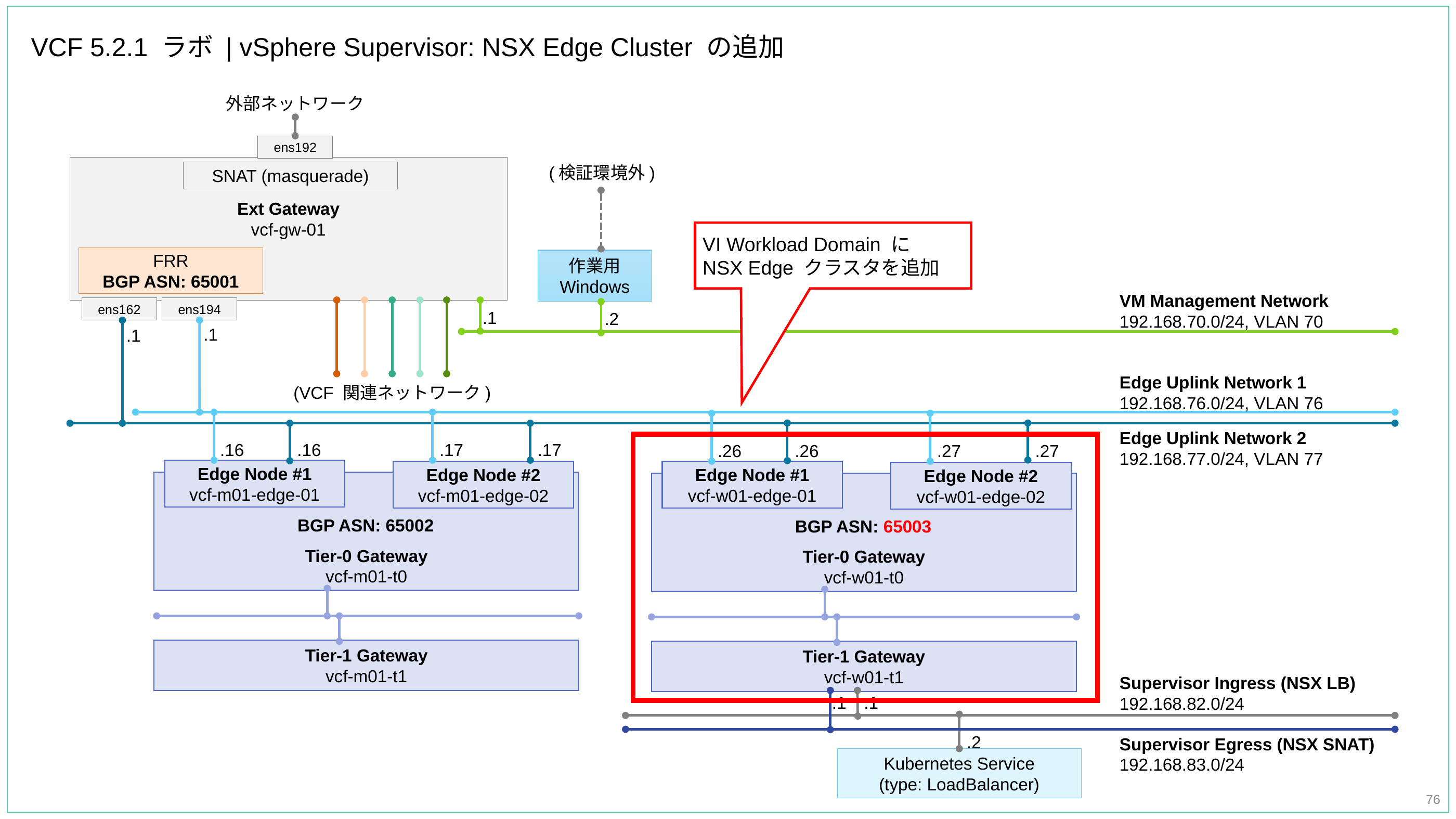

# VCF 5.2.1 ラボ | vSphere Supervisor: NSX Edge Cluster の追加
外部ネットワーク
ens192
Ext Gateway
vcf-gw-01

(検証環境外)
SNAT (masquerade)
VI Workload Domain に
NSX Edge クラスタを追加
FRR
BGP ASN: 65001
作業用
Windows
VM Management Network
192.168.70.0/24, VLAN 70
ens194
ens162
.1
.2
.1
.1
Edge Uplink Network 1
192.168.76.0/24, VLAN 76
(VCF 関連ネットワーク)
Edge Uplink Network 2
192.168.77.0/24, VLAN 77

.17
.17
.16
.16
.27
.27
.26
.26
Edge Node #1
vcf-m01-edge-01
Edge Node #2
vcf-m01-edge-02
Edge Node #1
vcf-w01-edge-01
Edge Node #2
vcf-w01-edge-02
Tier-0 Gateway
vcf-m01-t0
Tier-0 Gateway
vcf-w01-t0
BGP ASN: 65002
BGP ASN: 65003
Tier-1 Gateway
vcf-m01-t1
Tier-1 Gateway
vcf-w01-t1
Supervisor Ingress (NSX LB)
192.168.82.0/24
.1
.1
.2
Supervisor Egress (NSX SNAT)
192.168.83.0/24
Kubernetes Service
(type: LoadBalancer)
76